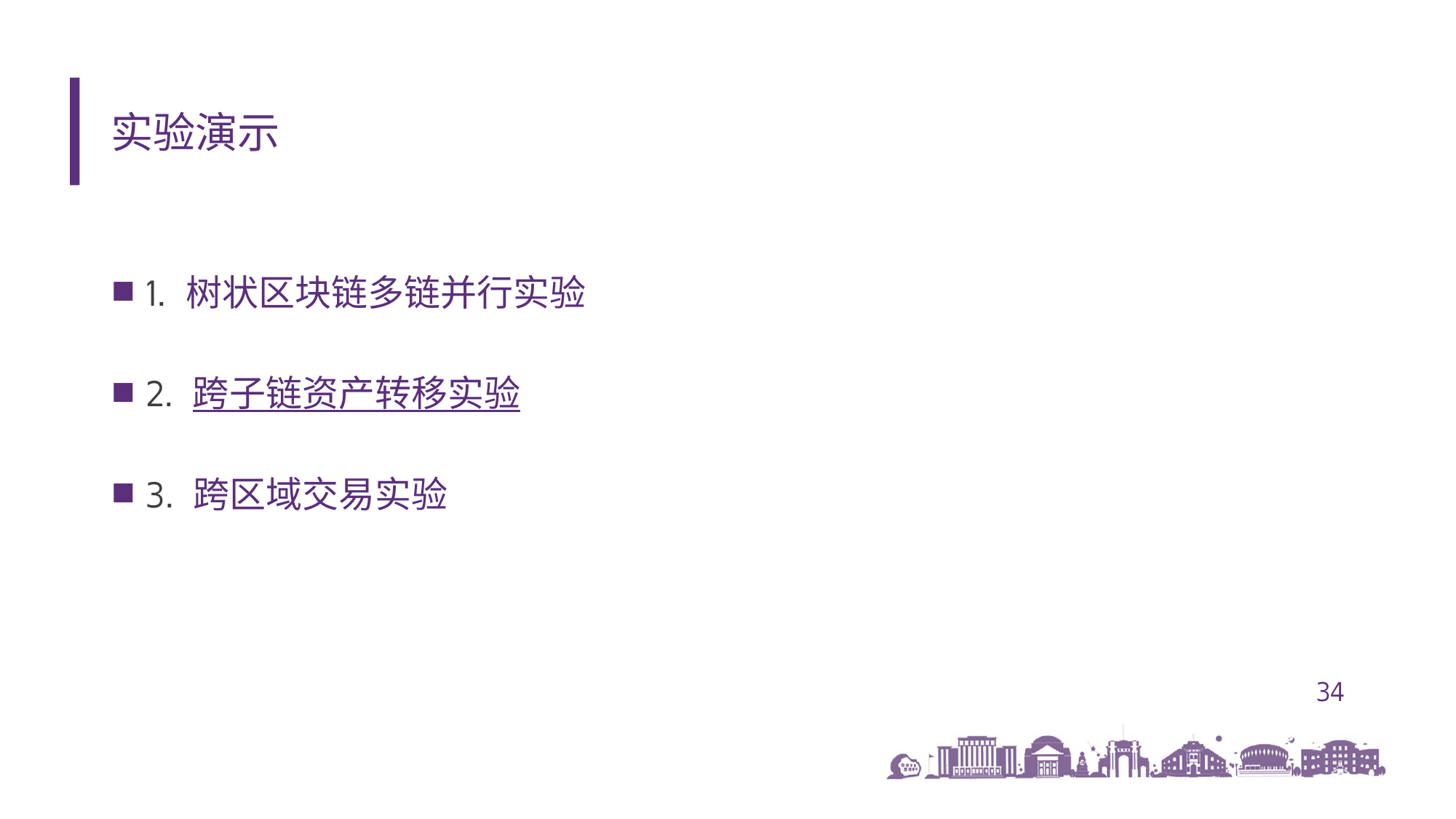

# 实验演示
1. 树状区块链多链并行实验
2. 跨子链资产转移实验
3. 跨区域交易实验

34